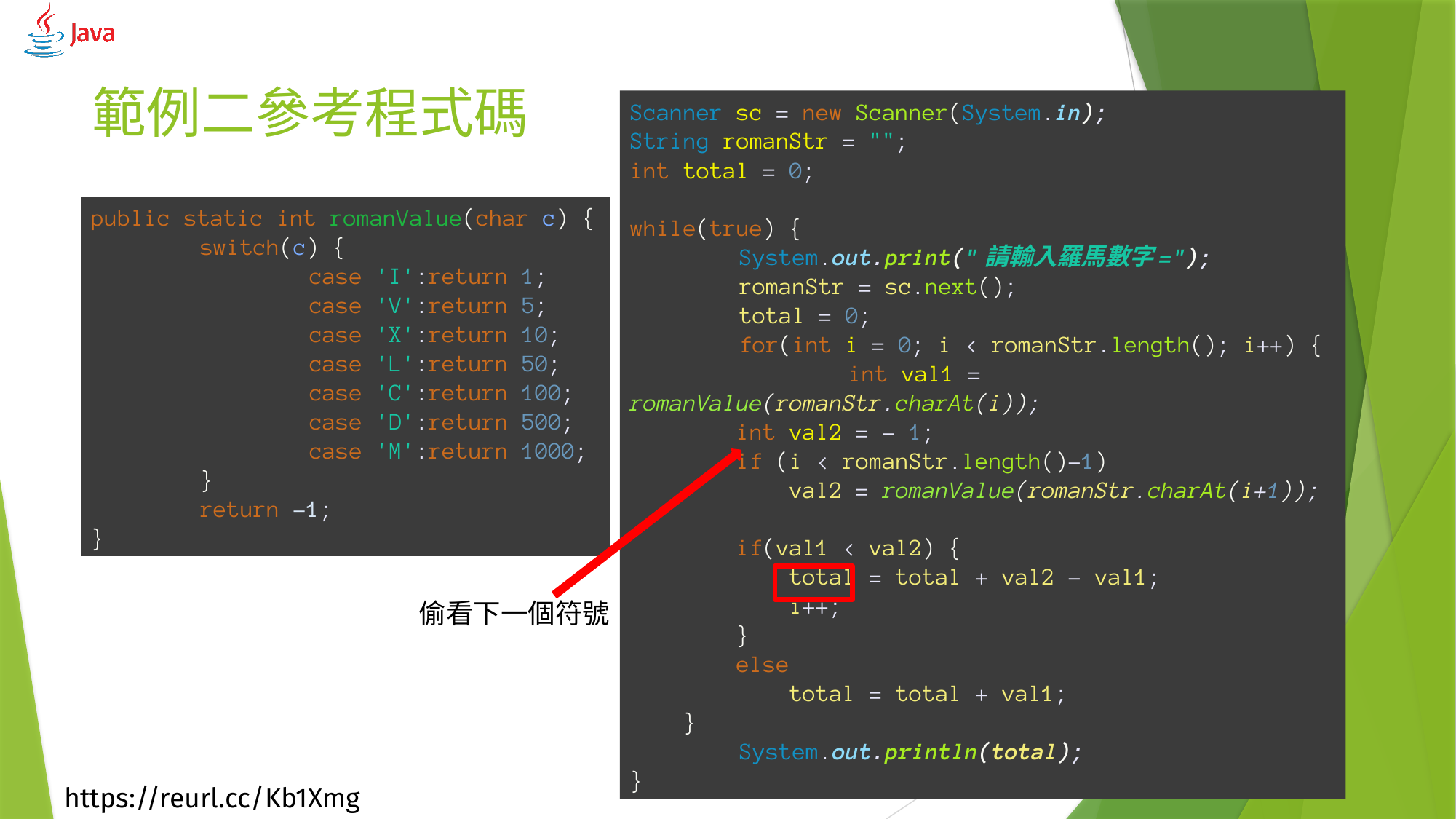

# 範例二參考程式碼
Scanner sc = new Scanner(System.in);
String romanStr = "";
int total = 0;

while(true) {
	System.out.print("請輸入羅馬數字=");
	romanStr = sc.next();
	total = 0;
	for(int i = 0; i < romanStr.length(); i++) {
    		int val1 = romanValue(romanStr.charAt(i));
        int val2 = - 1;
        if (i < romanStr.length()-1)
            val2 = romanValue(romanStr.charAt(i+1));

        if(val1 < val2) {
            total = total + val2 - val1;
            i++;
        }
        else
            total = total + val1;
    }
	System.out.println(total);
}
public static int romanValue(char c) {
	switch(c) {
		case 'I':return 1;
		case 'V':return 5;
		case 'X':return 10;
		case 'L':return 50;
		case 'C':return 100;
		case 'D':return 500;
		case 'M':return 1000;
	}
	return -1;
}

偷看下一個符號